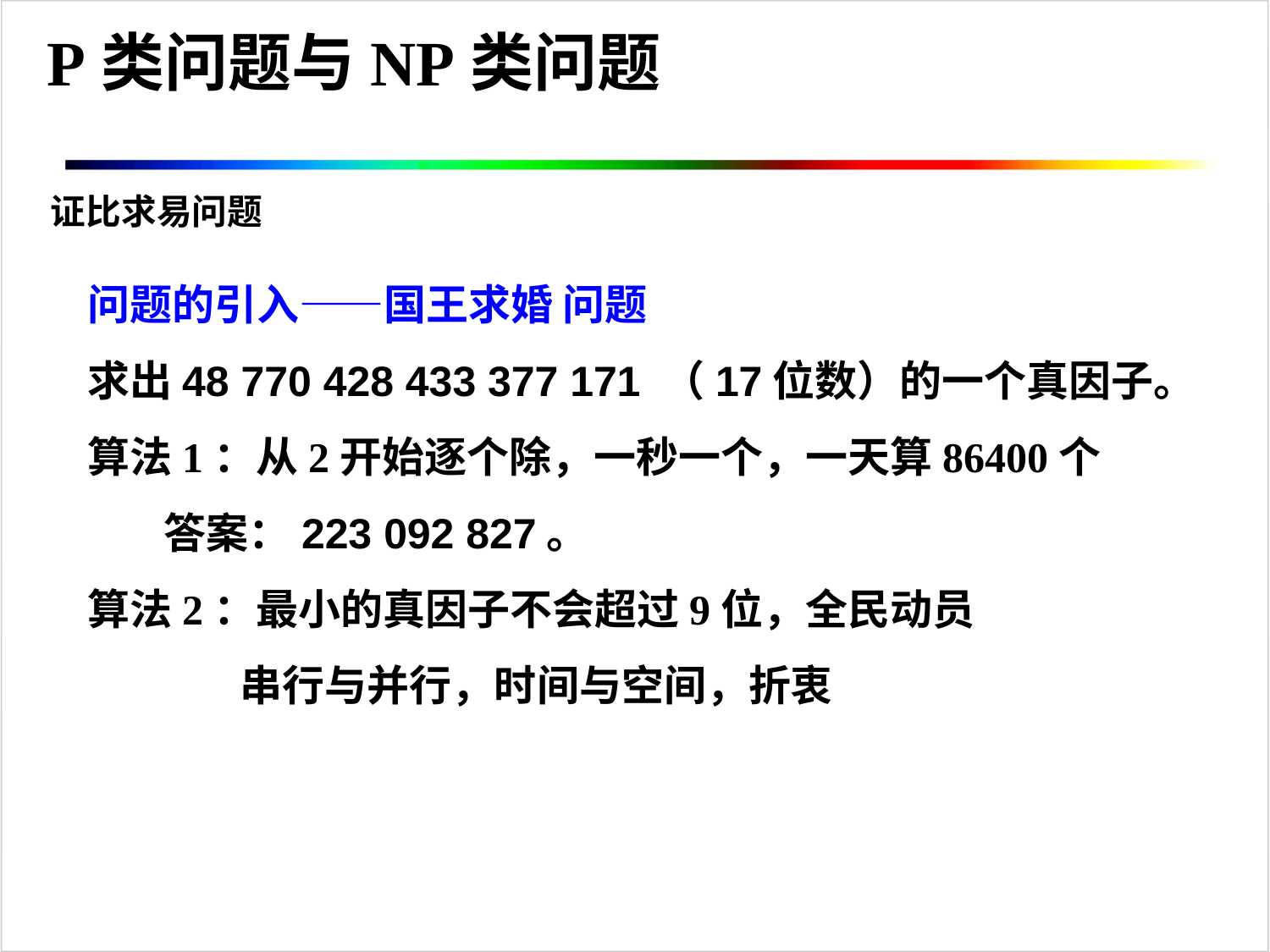

P类问题与NP类问题
证比求易问题
问题的引入——国王求婚 问题
求出48 770 428 433 377 171 （17位数）的一个真因子。
算法1：从2开始逐个除，一秒一个，一天算86400个
       答案：223 092 827。
算法2：最小的真因子不会超过9位，全民动员
               串行与并行，时间与空间，折衷